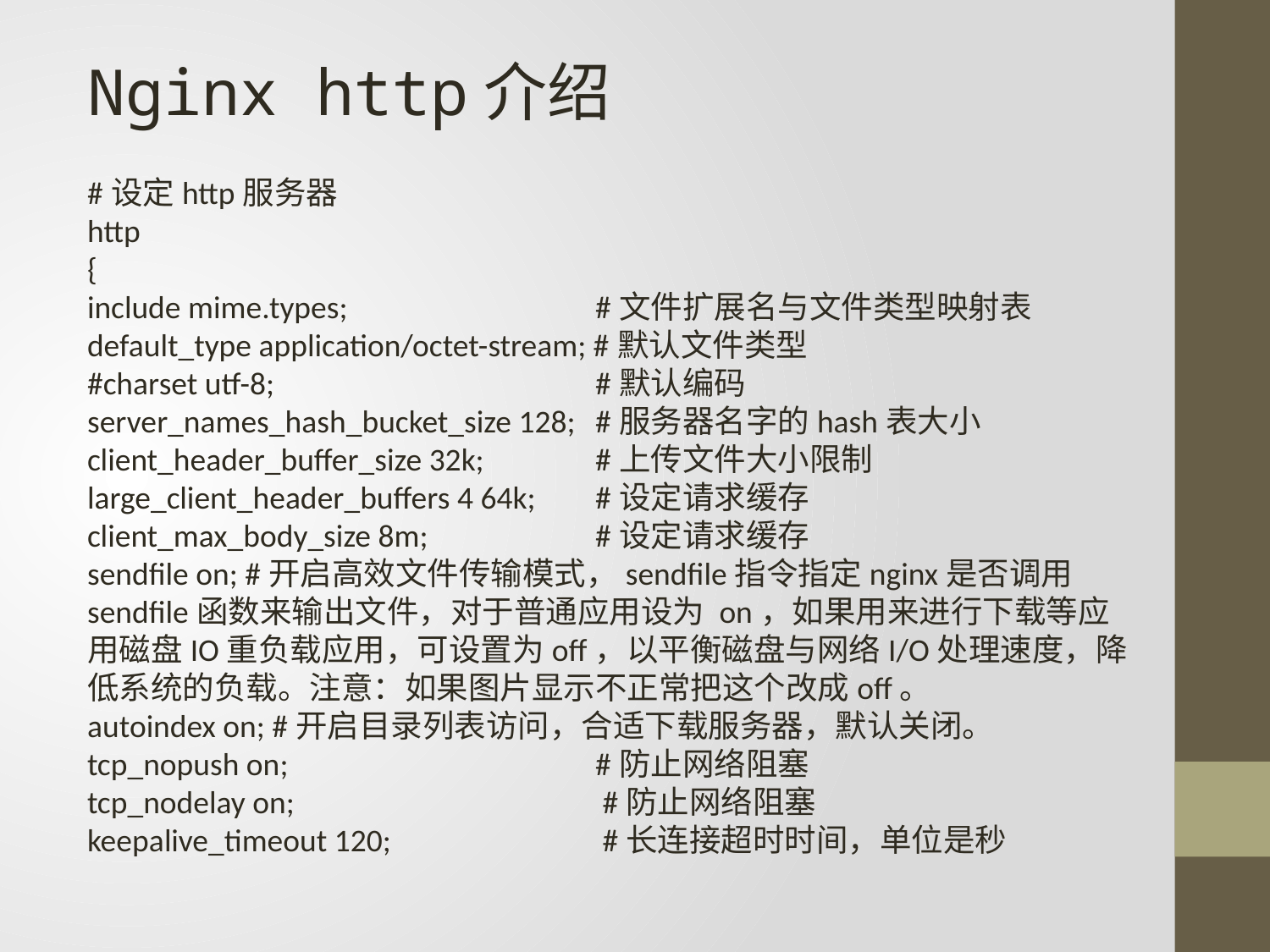

Nginx http介绍
#设定http服务器
http
{
include mime.types; 		#文件扩展名与文件类型映射表
default_type application/octet-stream; #默认文件类型
#charset utf-8; 			#默认编码
server_names_hash_bucket_size 128; 	#服务器名字的hash表大小
client_header_buffer_size 32k; 	#上传文件大小限制
large_client_header_buffers 4 64k; 	#设定请求缓存
client_max_body_size 8m; 		#设定请求缓存
sendfile on; #开启高效文件传输模式，sendfile指令指定nginx是否调用sendfile函数来输出文件，对于普通应用设为 on，如果用来进行下载等应用磁盘IO重负载应用，可设置为off，以平衡磁盘与网络I/O处理速度，降低系统的负载。注意：如果图片显示不正常把这个改成off。
autoindex on; #开启目录列表访问，合适下载服务器，默认关闭。
tcp_nopush on; 			#防止网络阻塞
tcp_nodelay on;			 #防止网络阻塞
keepalive_timeout 120;		 #长连接超时时间，单位是秒